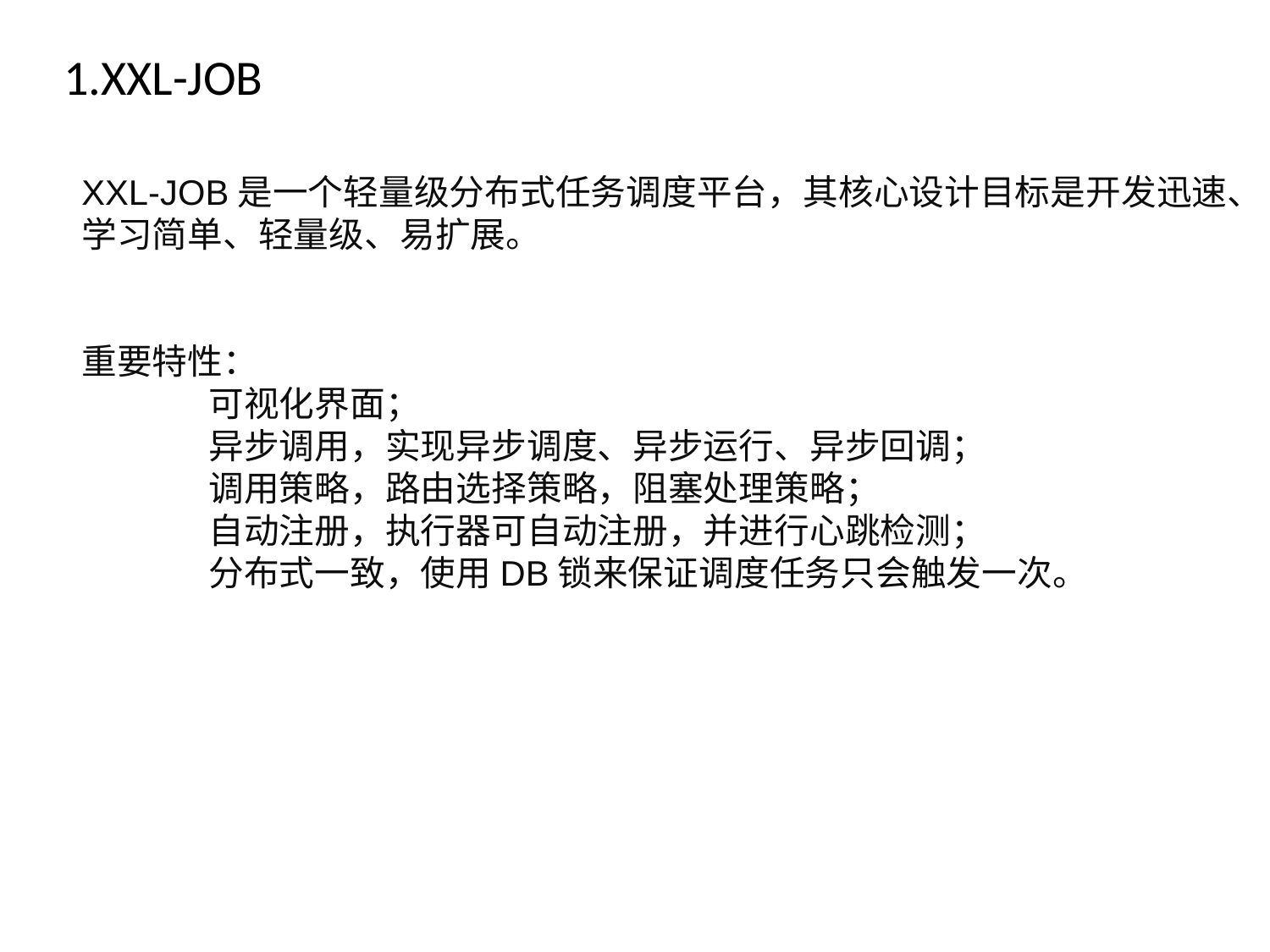

1.XXL-JOB
XXL-JOB是一个轻量级分布式任务调度平台，其核心设计目标是开发迅速、学习简单、轻量级、易扩展。

重要特性：
	可视化界面；
	异步调用，实现异步调度、异步运行、异步回调；
	调用策略，路由选择策略，阻塞处理策略；
	自动注册，执行器可自动注册，并进行心跳检测；
	分布式一致，使用DB锁来保证调度任务只会触发一次。

点击添加文本
点击添加文本
点击添加文本
点击添加文本